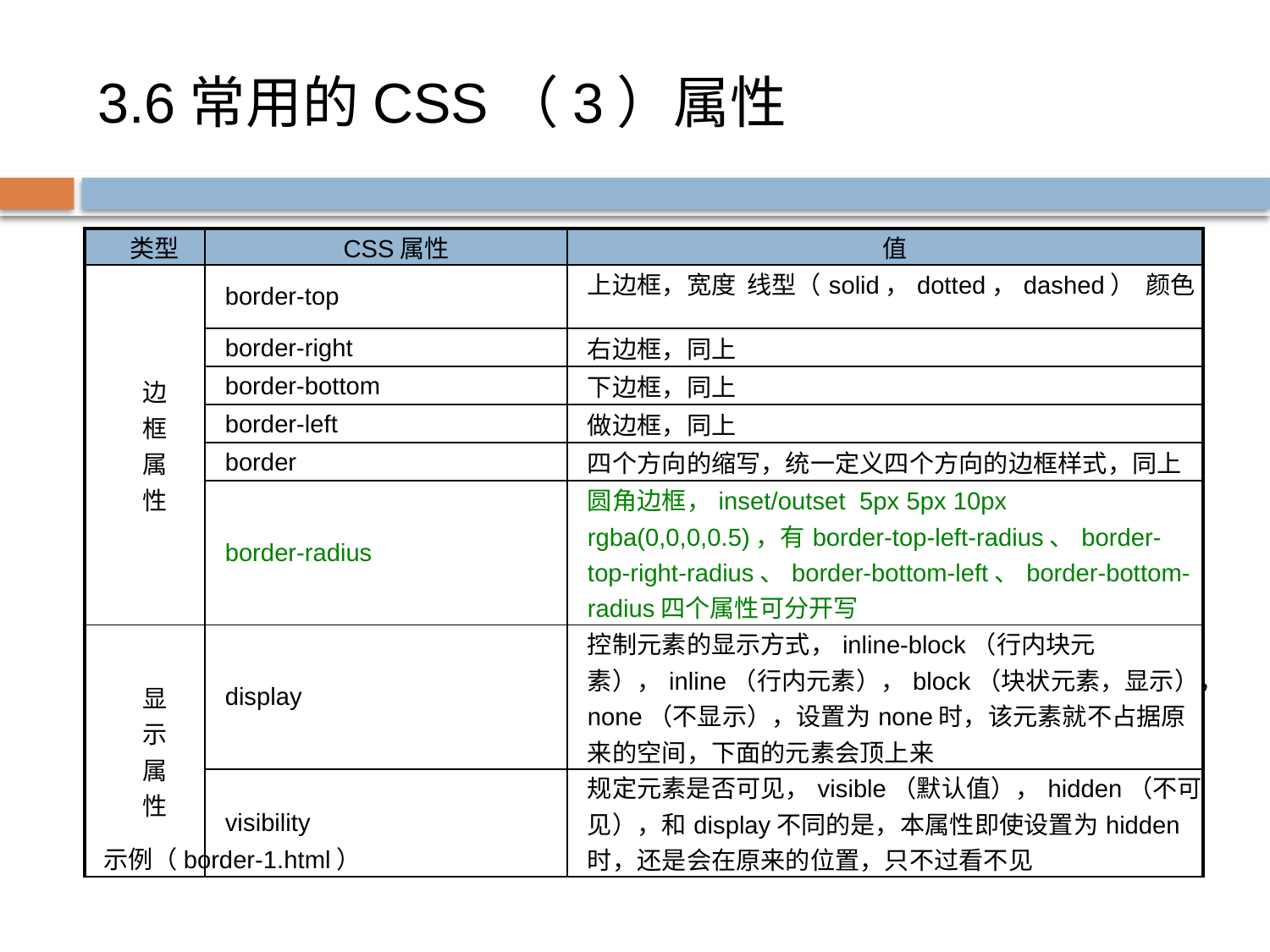

# 3.6常用的CSS（3）属性
| 类型 | CSS属性 | 值 |
| --- | --- | --- |
| 边 框 属 性 | border-top | 上边框，宽度 线型（solid，dotted，dashed） 颜色 |
|  | border-right | 右边框，同上 |
|  | border-bottom | 下边框，同上 |
|  | border-left | 做边框，同上 |
|  | border | 四个方向的缩写，统一定义四个方向的边框样式，同上 |
|  | border-radius | 圆角边框，inset/outset 5px 5px 10px rgba(0,0,0,0.5)，有border-top-left-radius、border-top-right-radius、border-bottom-left、border-bottom-radius四个属性可分开写 |
| 显 示 属 性 | display | 控制元素的显示方式，inline-block（行内块元素），inline（行内元素），block（块状元素，显示），none（不显示），设置为none时，该元素就不占据原来的空间，下面的元素会顶上来 |
|  | visibility | 规定元素是否可见，visible（默认值），hidden（不可见），和display不同的是，本属性即使设置为hidden时，还是会在原来的位置，只不过看不见 |
示例（border-1.html）